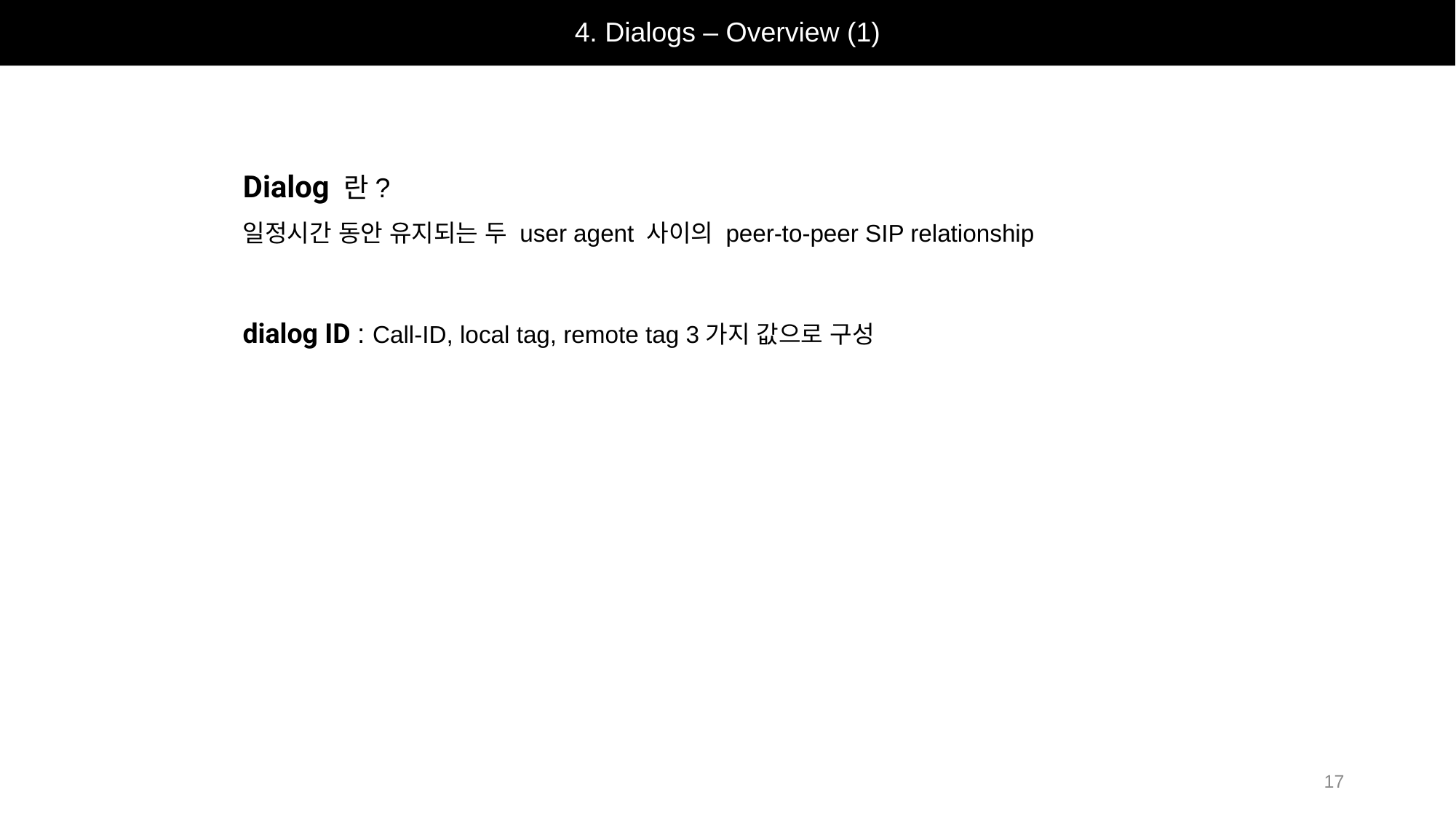

# 4. Dialogs – Overview (1)
Dialog 란?
일정시간 동안 유지되는 두 user agent 사이의 peer-to-peer SIP relationship
dialog ID : Call-ID, local tag, remote tag 3가지 값으로 구성
17